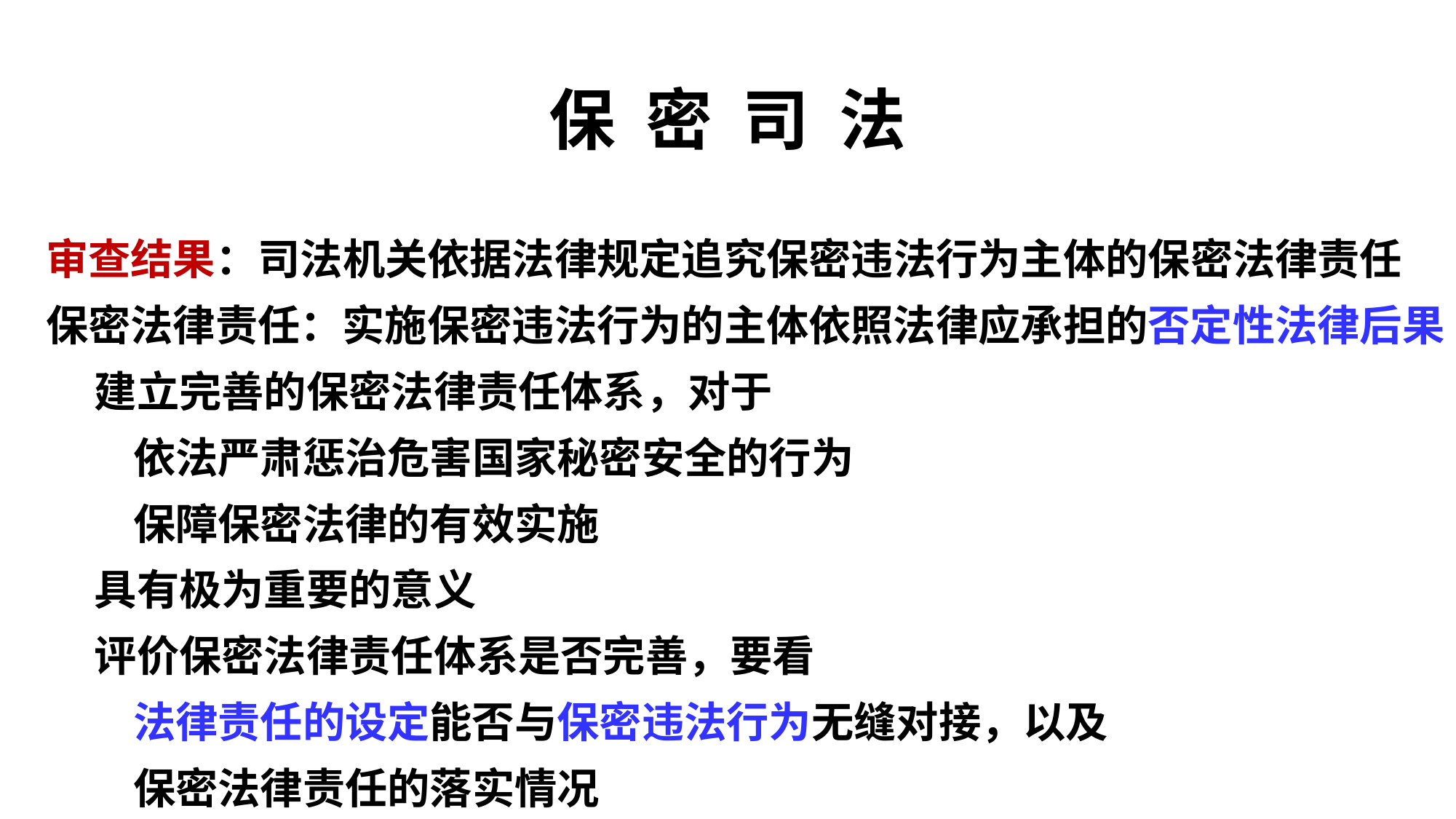

# 保  密  司  法
审查结果：司法机关依据法律规定追究保密违法行为主体的保密法律责任
保密法律责任：实施保密违法行为的主体依照法律应承担的否定性法律后果
    建立完善的保密法律责任体系，对于
        依法严肃惩治危害国家秘密安全的行为
        保障保密法律的有效实施
    具有极为重要的意义
    评价保密法律责任体系是否完善，要看
        法律责任的设定能否与保密违法行为无缝对接，以及
        保密法律责任的落实情况